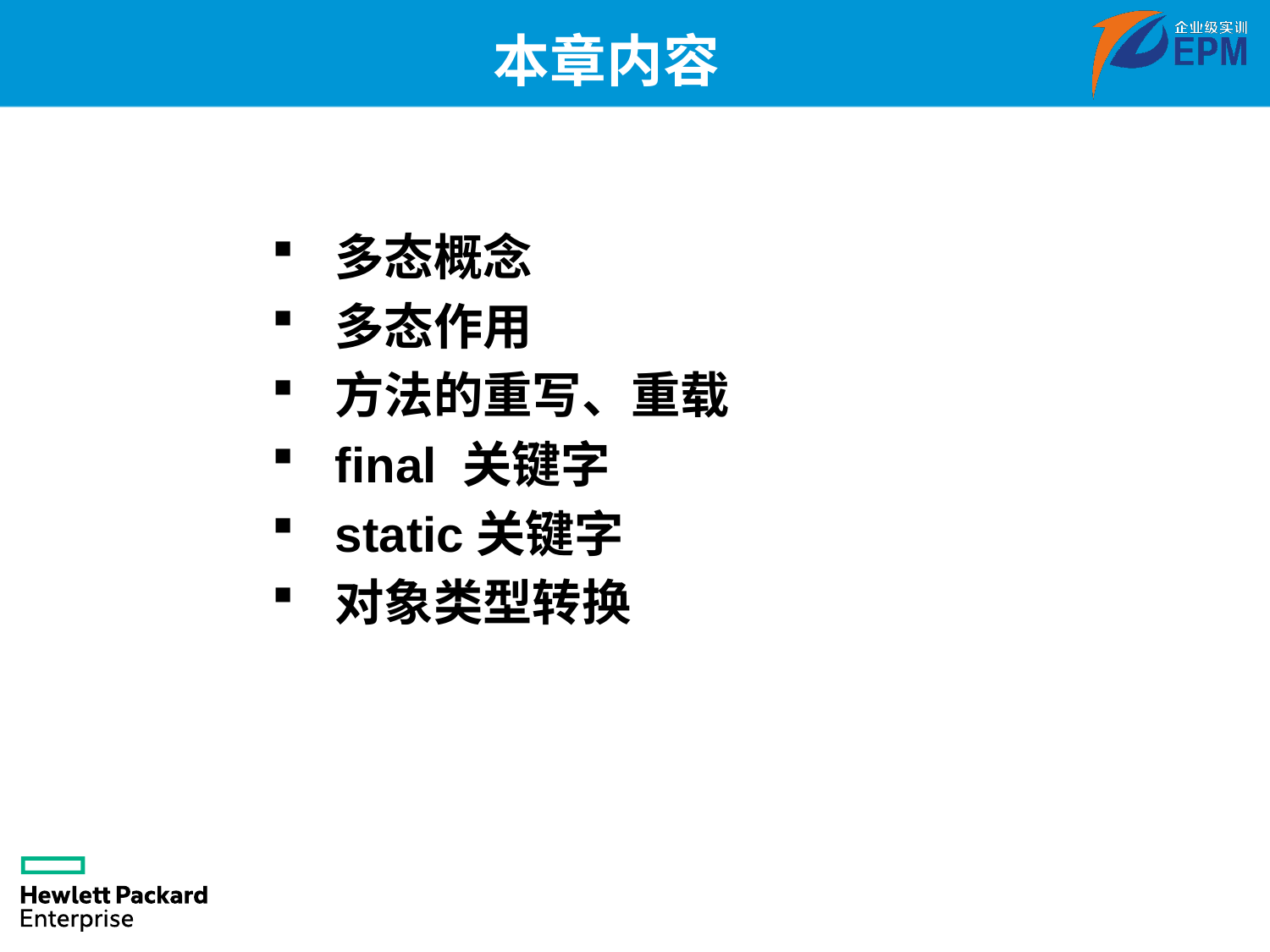

# 本章内容
多态概念
多态作用
方法的重写、重载
final 关键字
static关键字
对象类型转换